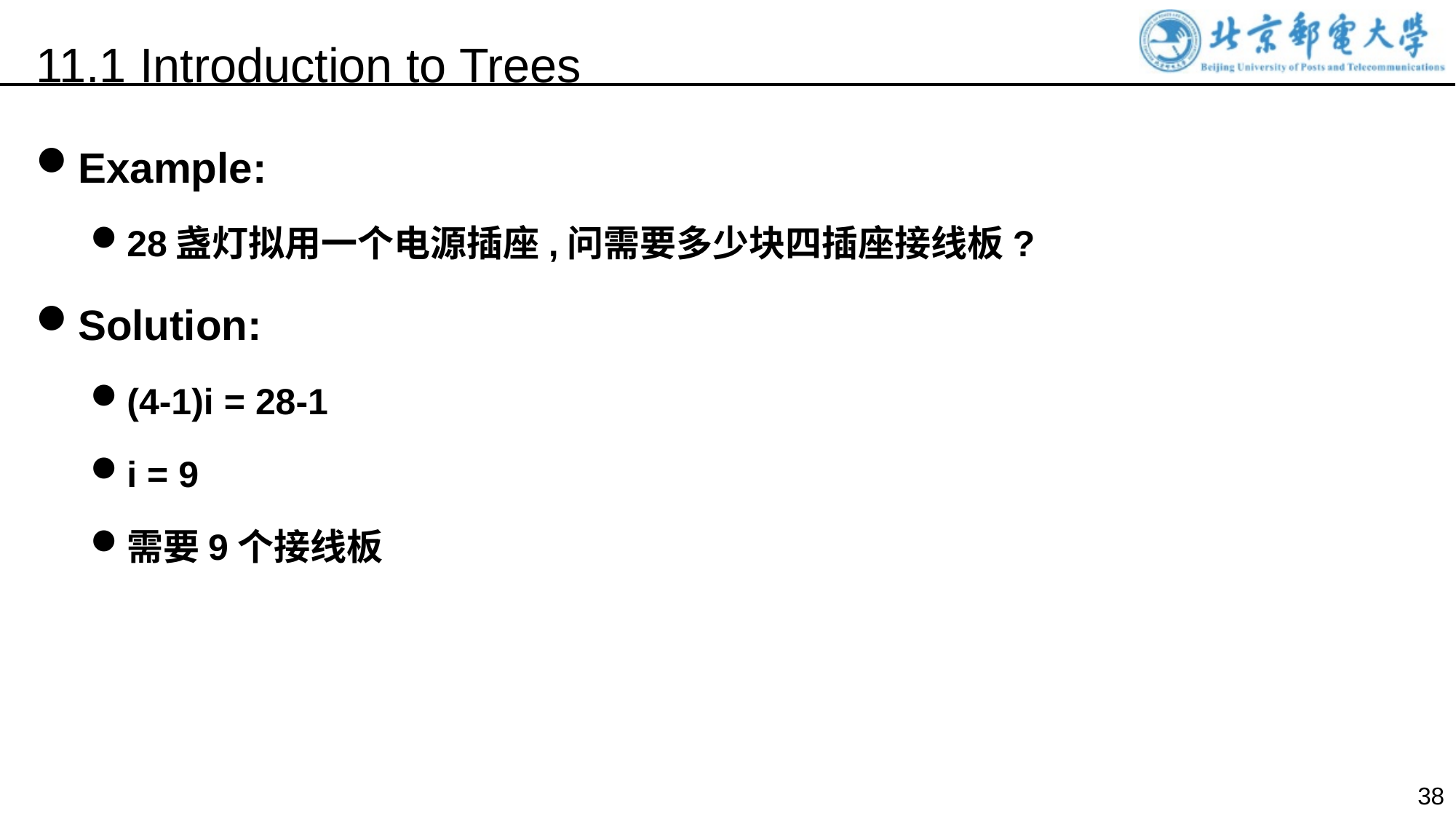

11.1 Introduction to Trees
Example:
28盏灯拟用一个电源插座,问需要多少块四插座接线板?
Solution:
(4-1)i = 28-1
i = 9
需要9个接线板